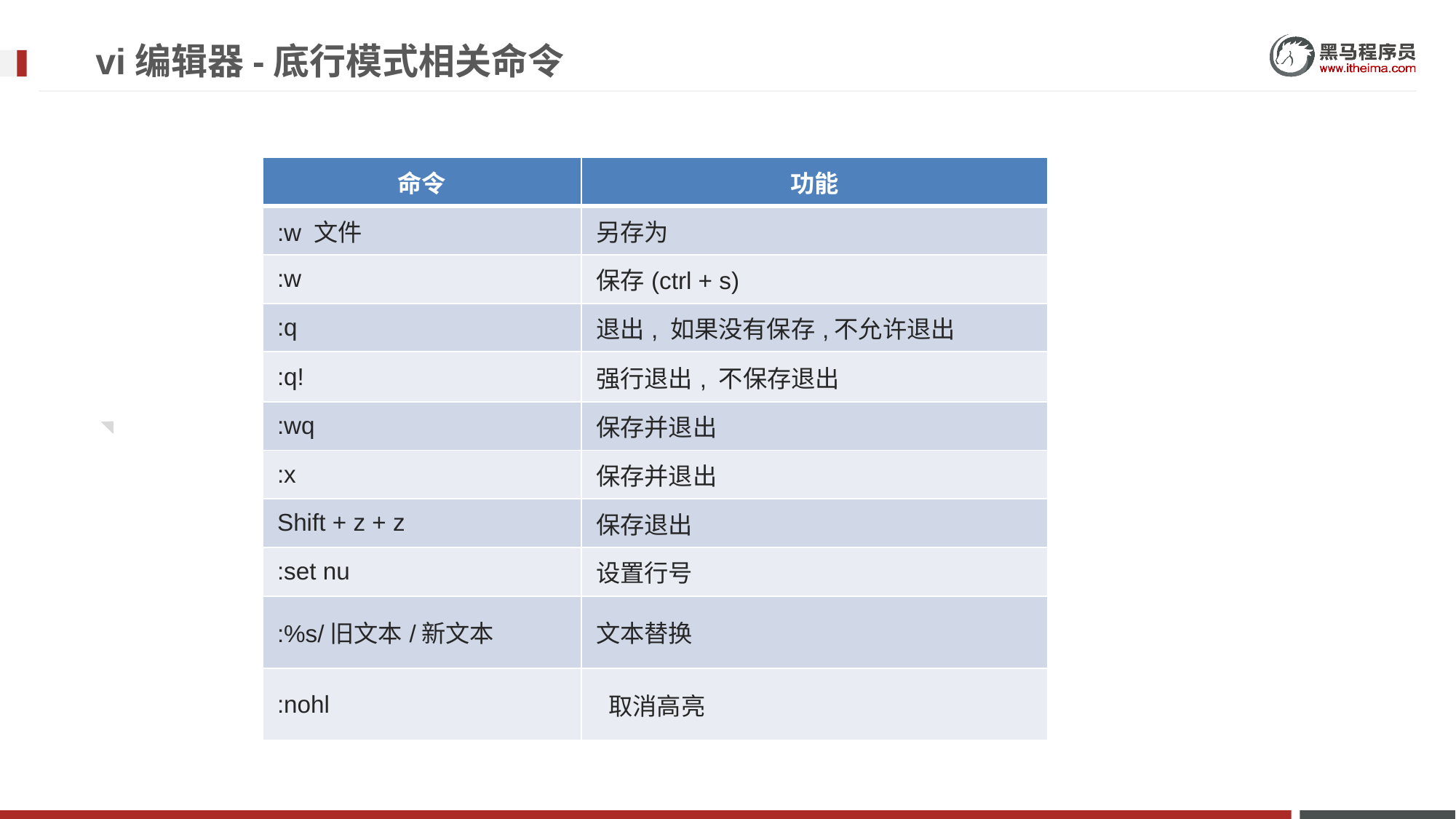

# vi编辑器-底行模式相关命令
| 命令 | 功能 |
| --- | --- |
| :w 文件 | 另存为 |
| :w | 保存(ctrl + s) |
| :q | 退出, 如果没有保存,不允许退出 |
| :q! | 强行退出, 不保存退出 |
| :wq | 保存并退出 |
| :x | 保存并退出 |
| Shift + z + z | 保存退出 |
| :set nu | 设置行号 |
| :%s/旧文本/新文本 | 文本替换 |
| :nohl | 取消高亮 |